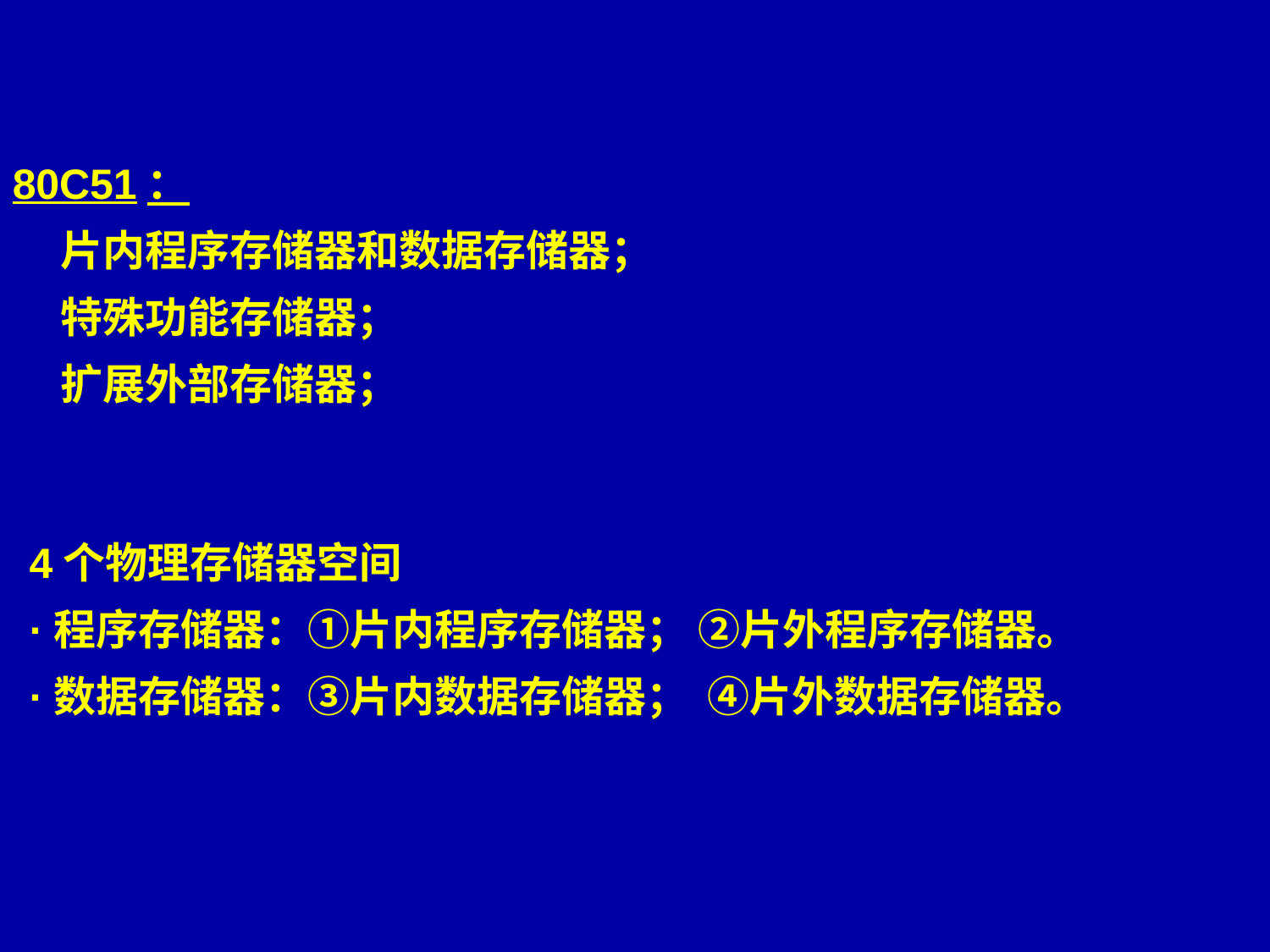

80C51：
    片内程序存储器和数据存储器；
    特殊功能存储器；
    扩展外部存储器；
4个物理存储器空间
·程序存储器：①片内程序存储器； ②片外程序存储器。
·数据存储器：③片内数据存储器；  ④片外数据存储器。